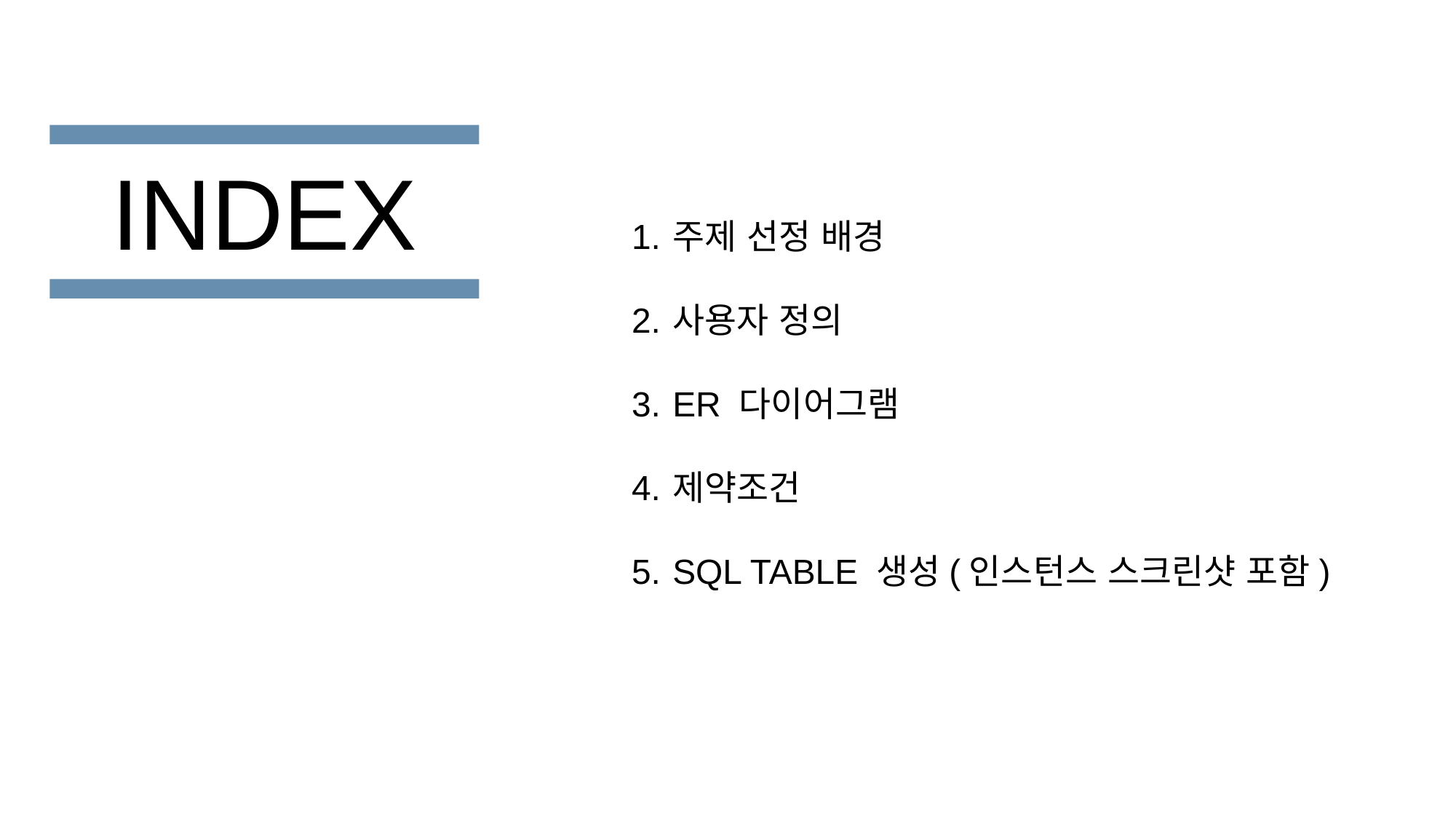

INDEX
주제 선정 배경
사용자 정의
ER 다이어그램
제약조건
SQL TABLE 생성(인스턴스 스크린샷 포함)